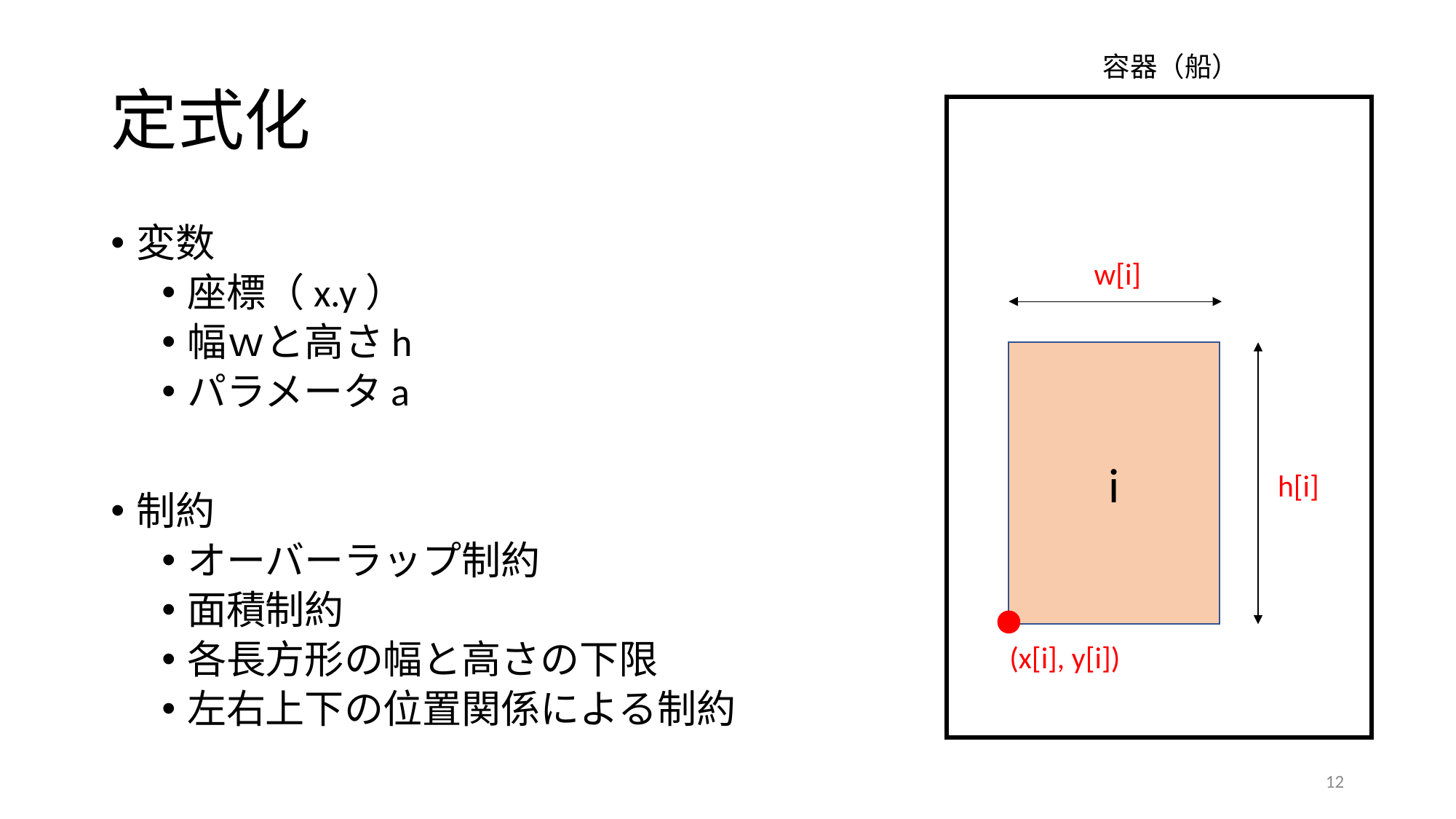

# 定式化
容器（船）

変数
座標（x.y）
幅ｗと高さh
パラメータa

制約
オーバーラップ制約
面積制約
各長方形の幅と高さの下限
左右上下の位置関係による制約

w[i]
i
h[i]

(x[i], y[i])
12